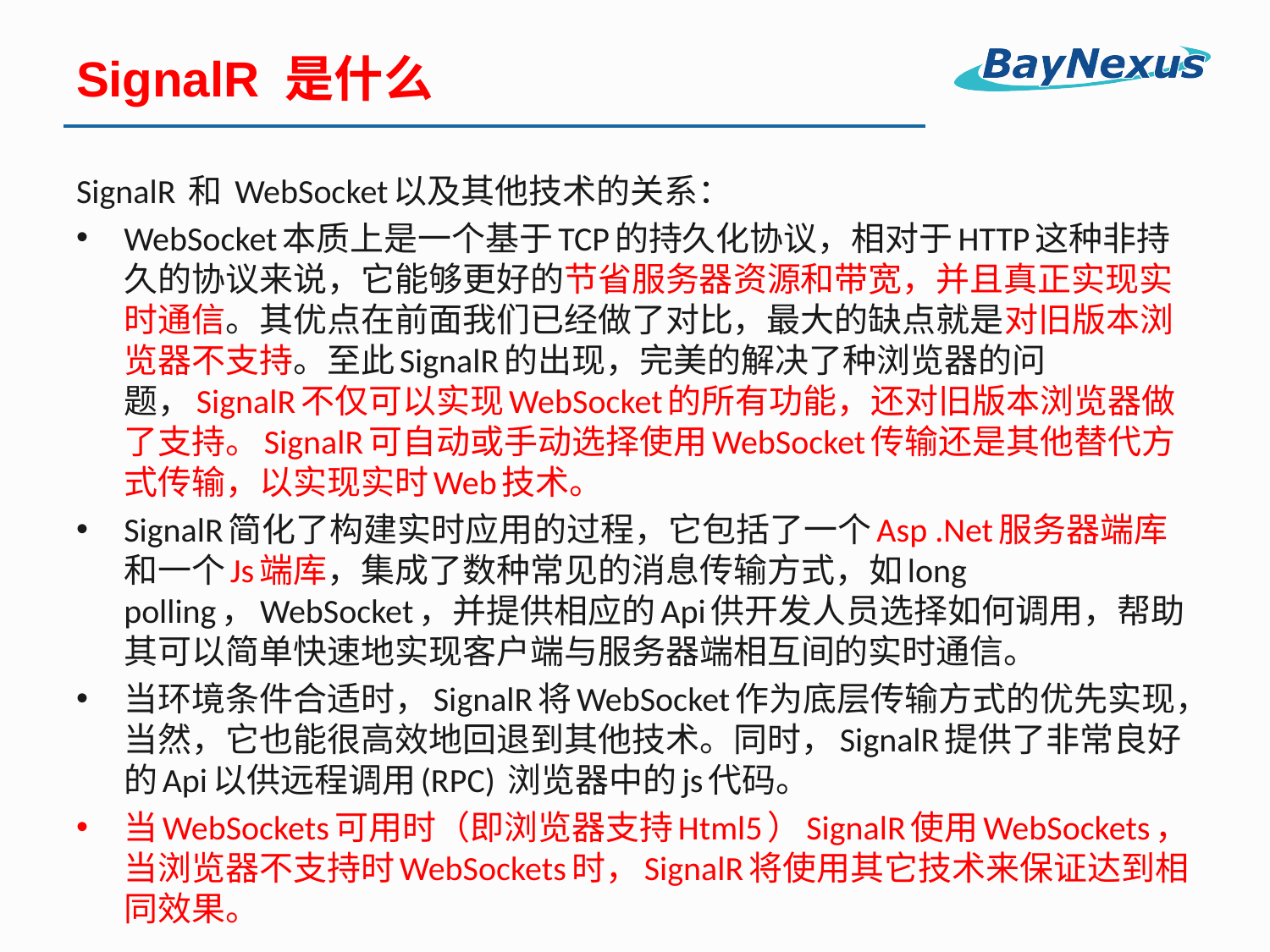

# SignalR 是什么

SignalR 和 WebSocket以及其他技术的关系：
WebSocket本质上是一个基于TCP的持久化协议，相对于HTTP这种非持久的协议来说，它能够更好的节省服务器资源和带宽，并且真正实现实时通信。其优点在前面我们已经做了对比，最大的缺点就是对旧版本浏览器不支持。至此SignalR的出现，完美的解决了种浏览器的问题，SignalR不仅可以实现WebSocket的所有功能，还对旧版本浏览器做了支持。SignalR可自动或手动选择使用WebSocket传输还是其他替代方式传输，以实现实时Web技术。
SignalR简化了构建实时应用的过程，它包括了一个Asp .Net服务器端库和一个Js端库，集成了数种常见的消息传输方式，如long polling，WebSocket，并提供相应的Api供开发人员选择如何调用，帮助其可以简单快速地实现客户端与服务器端相互间的实时通信。
当环境条件合适时，SignalR将WebSocket作为底层传输方式的优先实现，当然，它也能很高效地回退到其他技术。同时，SignalR提供了非常良好的Api以供远程调用(RPC) 浏览器中的js代码。
当WebSockets可用时（即浏览器支持Html5）SignalR使用WebSockets，当浏览器不支持时WebSockets时，SignalR将使用其它技术来保证达到相同效果。